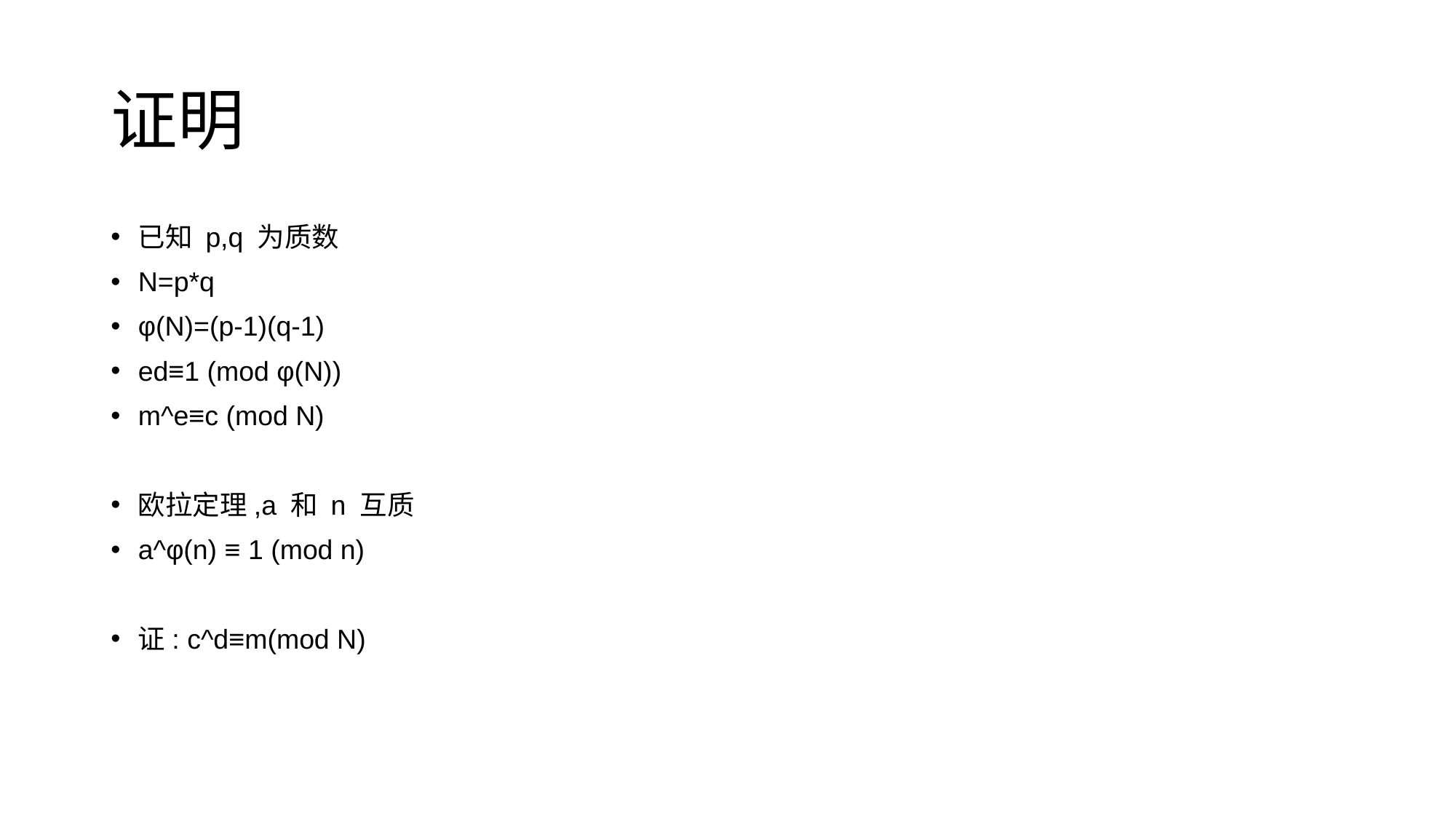

# 证明
已知 p,q 为质数
N=p*q
φ(N)=(p-1)(q-1)
ed≡1 (mod φ(N))
m^e≡c (mod N)

欧拉定理,a 和 n 互质
a^φ(n) ≡ 1 (mod n)

证: c^d≡m(mod N)